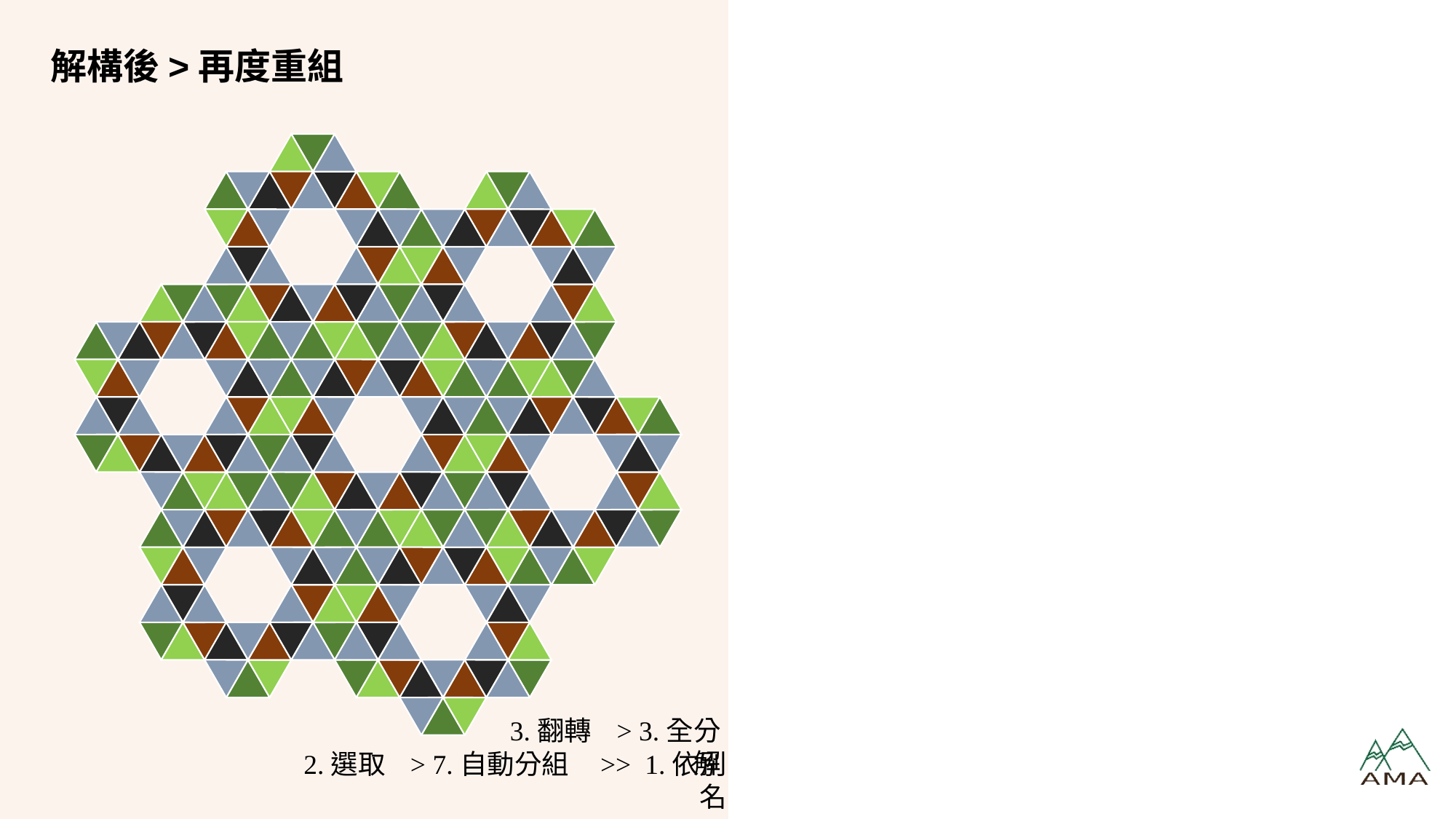

# 解構後>再度重組

3.翻轉   > 3.全分解
2.選取   > 7.自動分組    >>  1.依別名